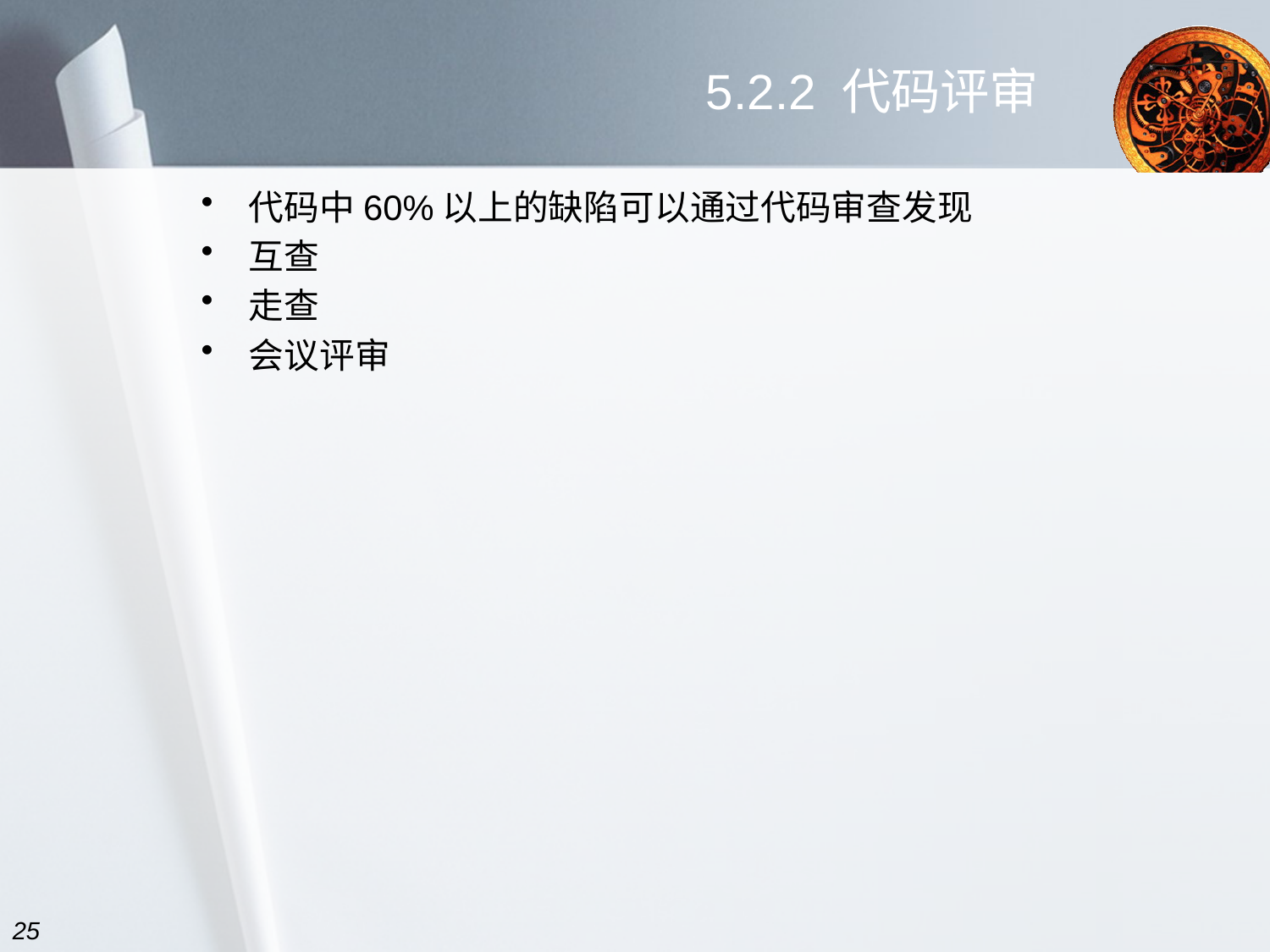

# 5.2.2 代码评审
代码中60%以上的缺陷可以通过代码审查发现
互查
走查
会议评审
25